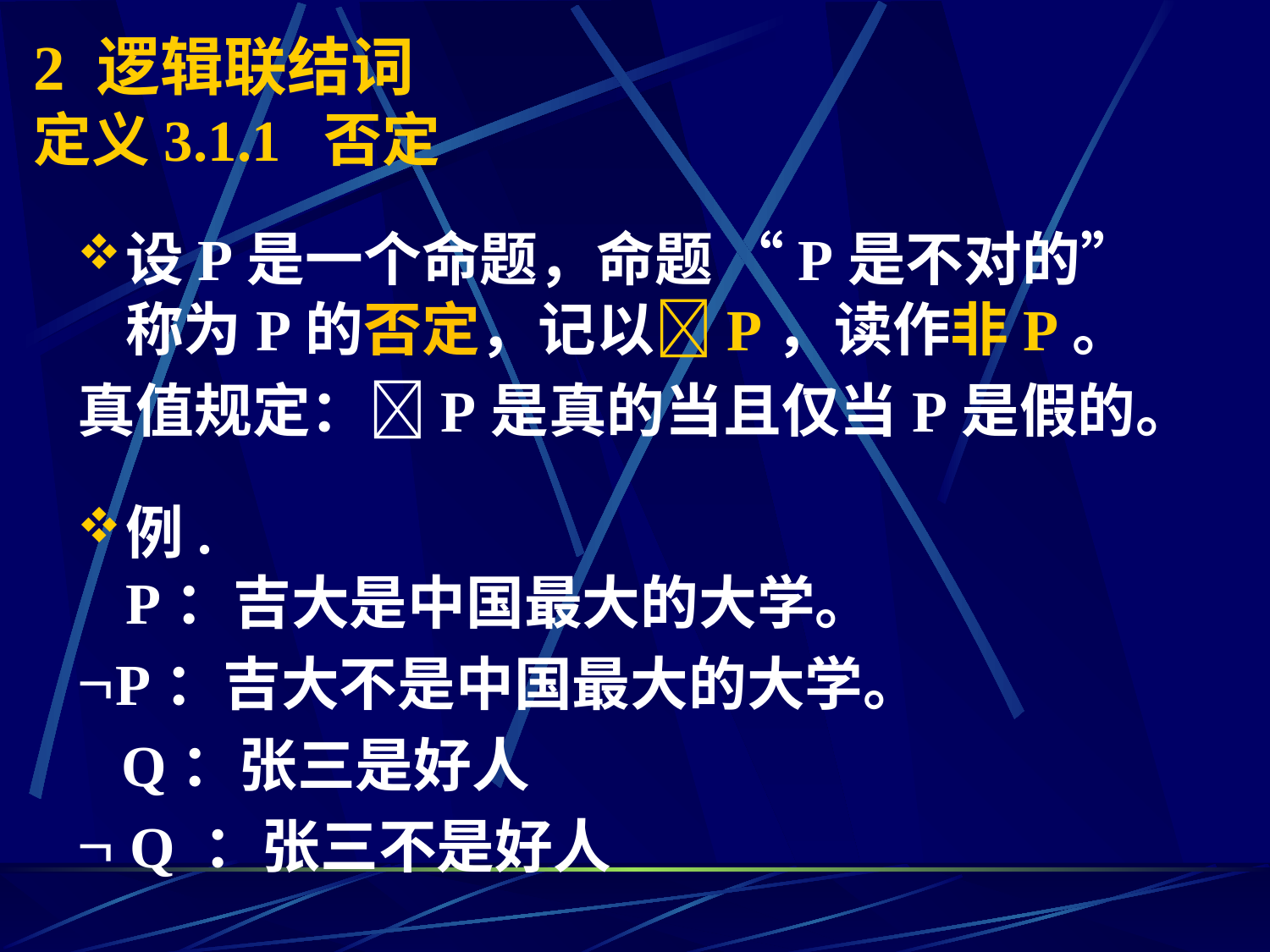

# 2 逻辑联结词 定义3.1.1  否定
设P是一个命题，命题 “P是不对的”称为P的否定，记以¬P，读作非P。
真值规定：¬P是真的当且仅当P是假的。
例.
P：吉大是中国最大的大学。
¬P：吉大不是中国最大的大学。
   Q：张三是好人
¬ Q ：张三不是好人
7